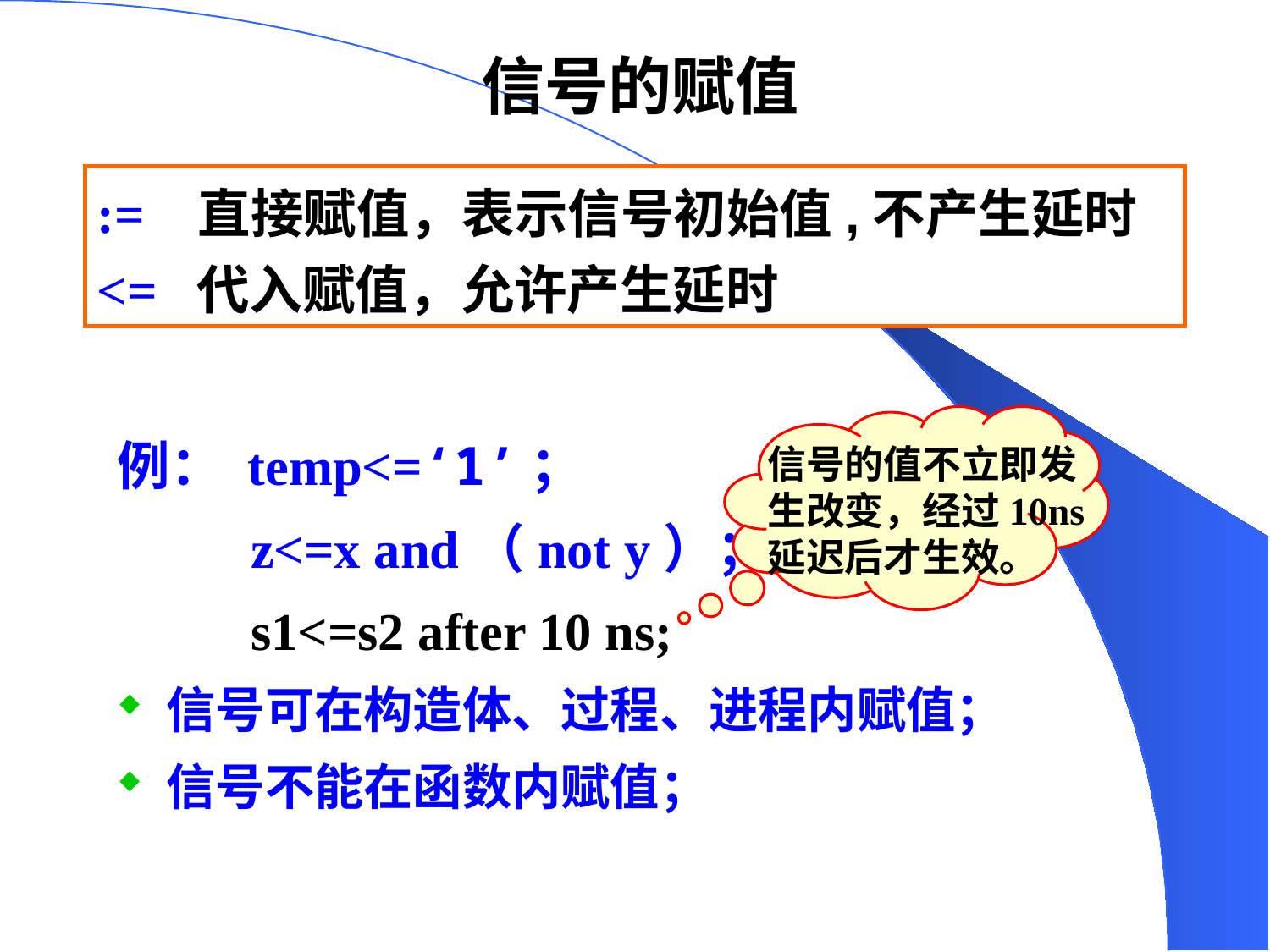

信号的赋值
:=   直接赋值，表示信号初始值,不产生延时
<=  代入赋值，允许产生延时
例： temp<=‘1’；
          z<=x and（not y）；
          s1<=s2 after 10 ns;
信号可在构造体、过程、进程内赋值；
信号不能在函数内赋值；

信号的值不立即发生改变，经过10ns延迟后才生效。